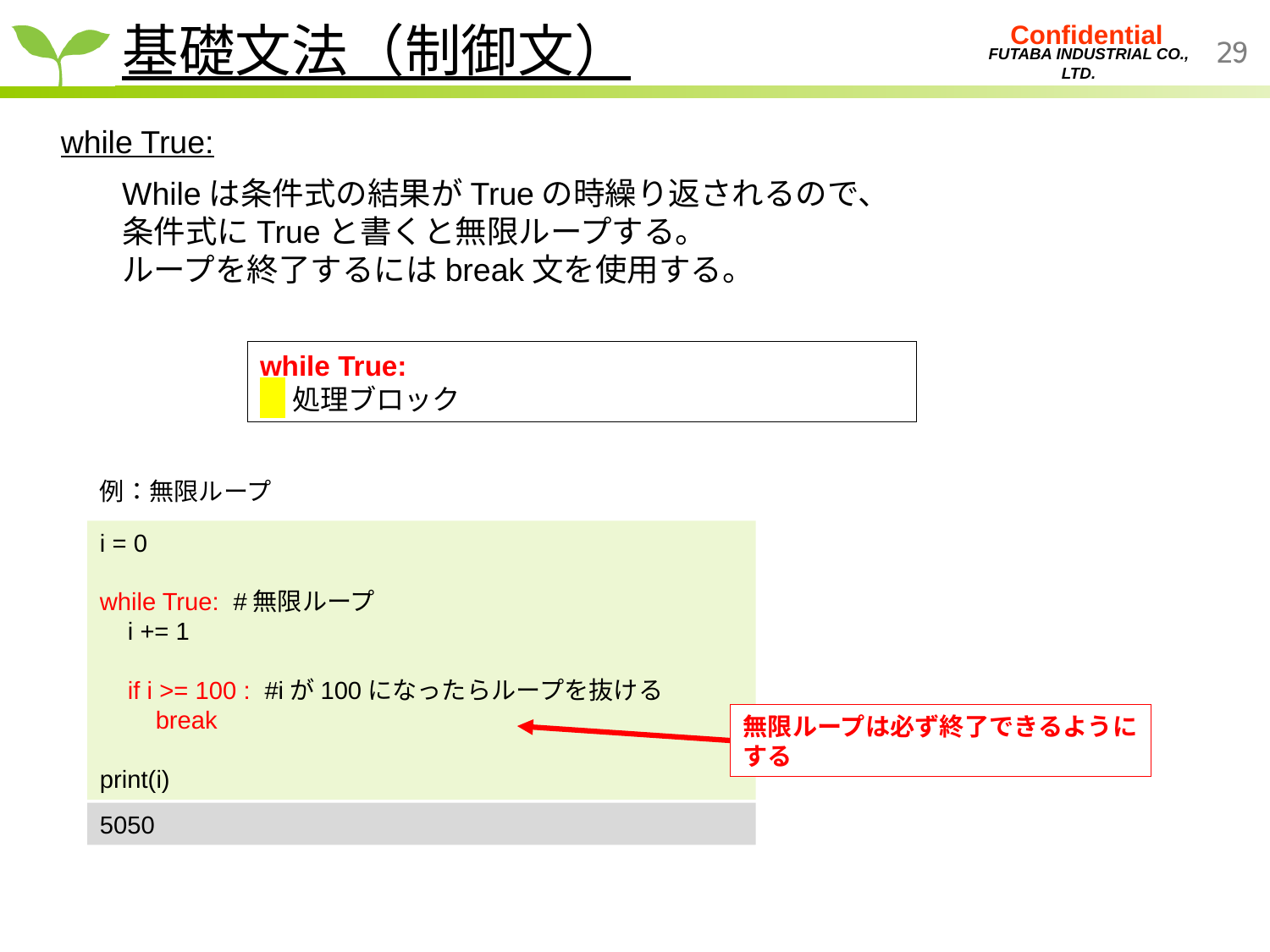

基礎文法（制御文）
while True:
Whileは条件式の結果がTrueの時繰り返されるので、
条件式にTrueと書くと無限ループする。
ループを終了するにはbreak文を使用する。
while True:
    処理ブロック
例：無限ループ
i = 0

while True:  #無限ループ
    i += 1

    if i >= 100 :  #iが100になったらループを抜ける
        break

print(i)
無限ループは必ず終了できるようにする
5050